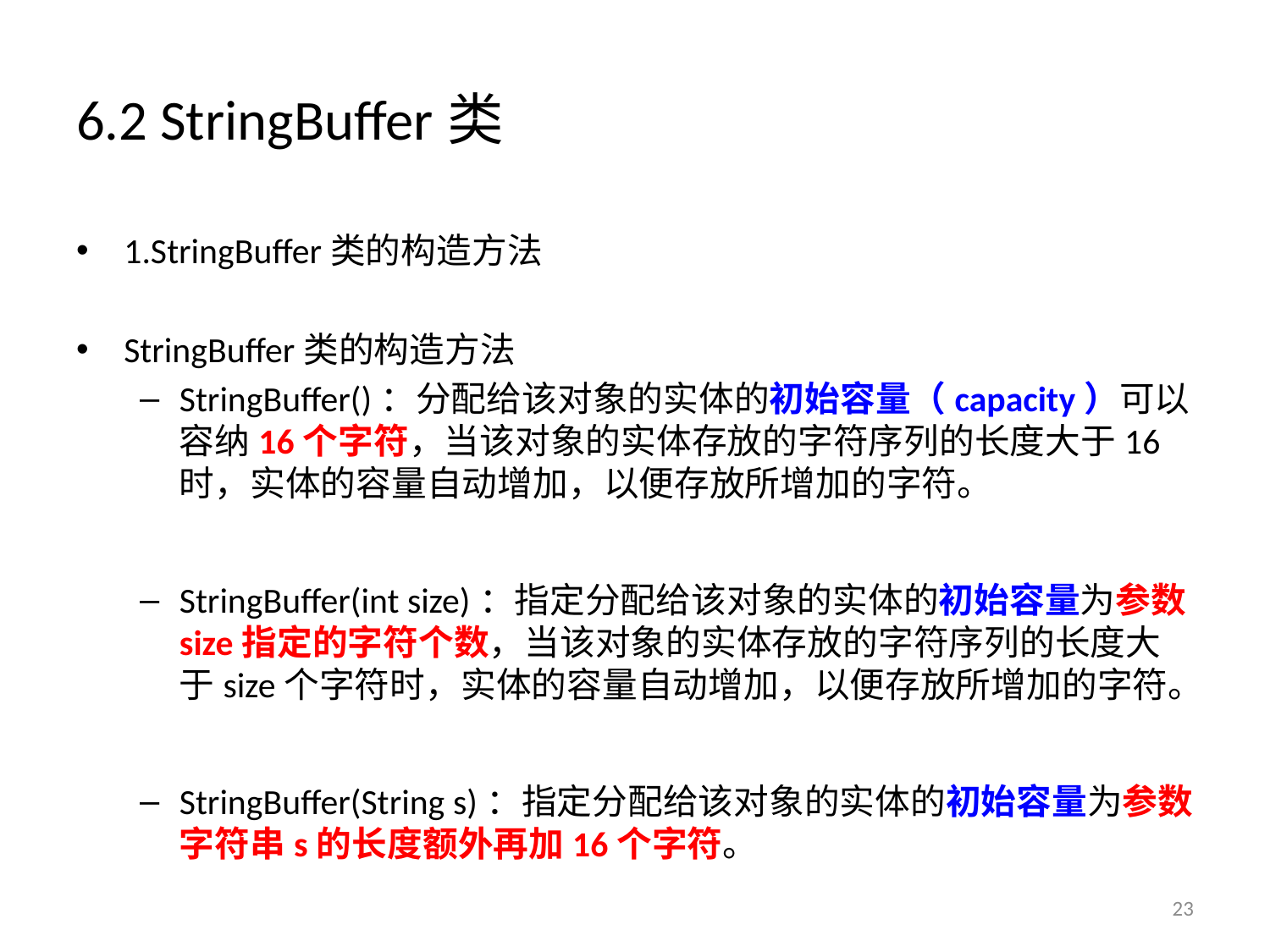

# 6.2 StringBuffer类
1.StringBuffer类的构造方法

StringBuffer类的构造方法
StringBuffer()：分配给该对象的实体的初始容量（capacity）可以容纳16个字符，当该对象的实体存放的字符序列的长度大于16时，实体的容量自动增加，以便存放所增加的字符。

StringBuffer(int size)：指定分配给该对象的实体的初始容量为参数size指定的字符个数，当该对象的实体存放的字符序列的长度大于size个字符时，实体的容量自动增加，以便存放所增加的字符。

StringBuffer(String s)：指定分配给该对象的实体的初始容量为参数字符串s的长度额外再加16个字符。
23